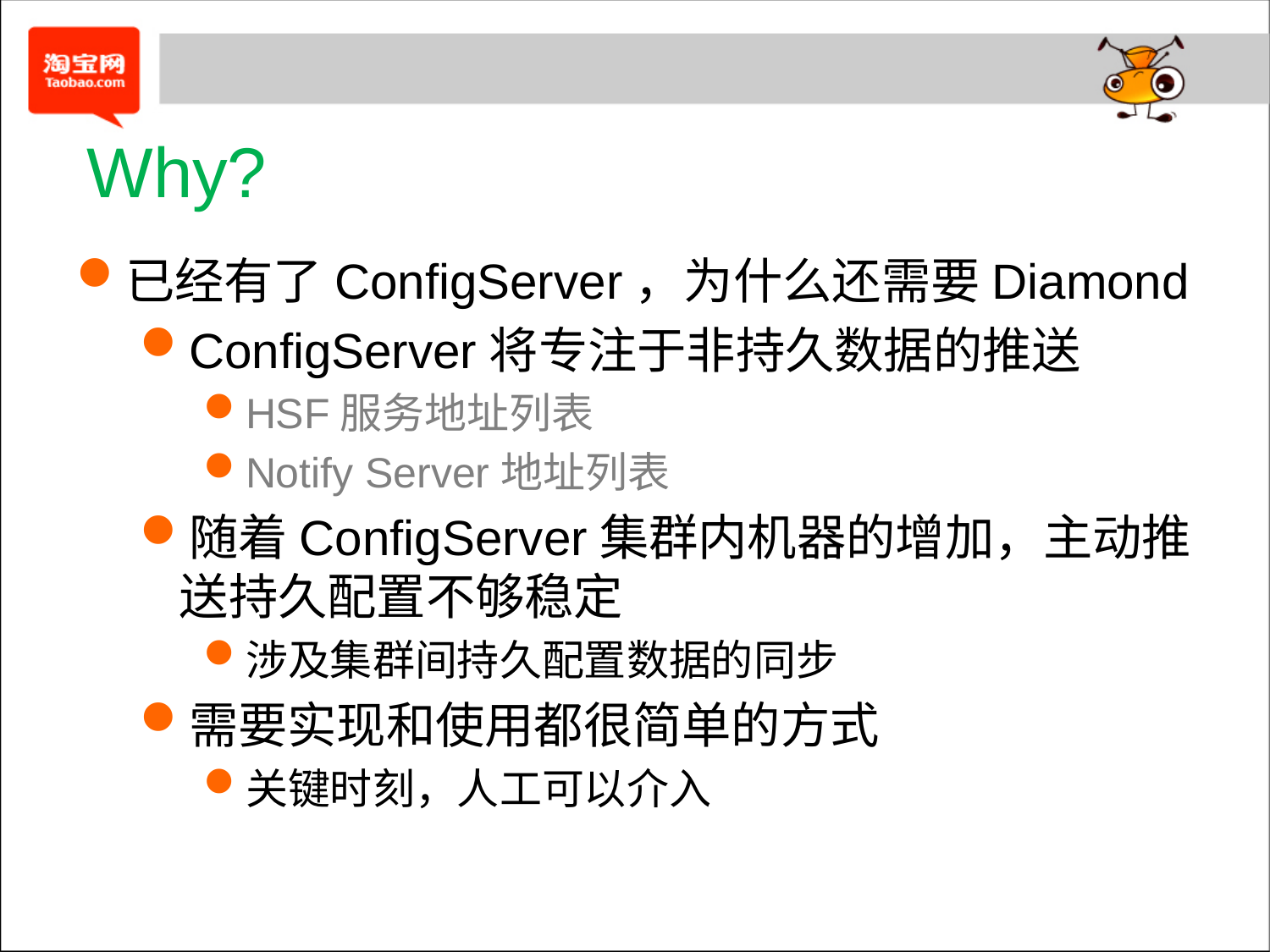

# Why?
已经有了ConfigServer，为什么还需要Diamond
ConfigServer将专注于非持久数据的推送
HSF服务地址列表
Notify Server地址列表
随着ConfigServer集群内机器的增加，主动推送持久配置不够稳定
涉及集群间持久配置数据的同步
需要实现和使用都很简单的方式
关键时刻，人工可以介入